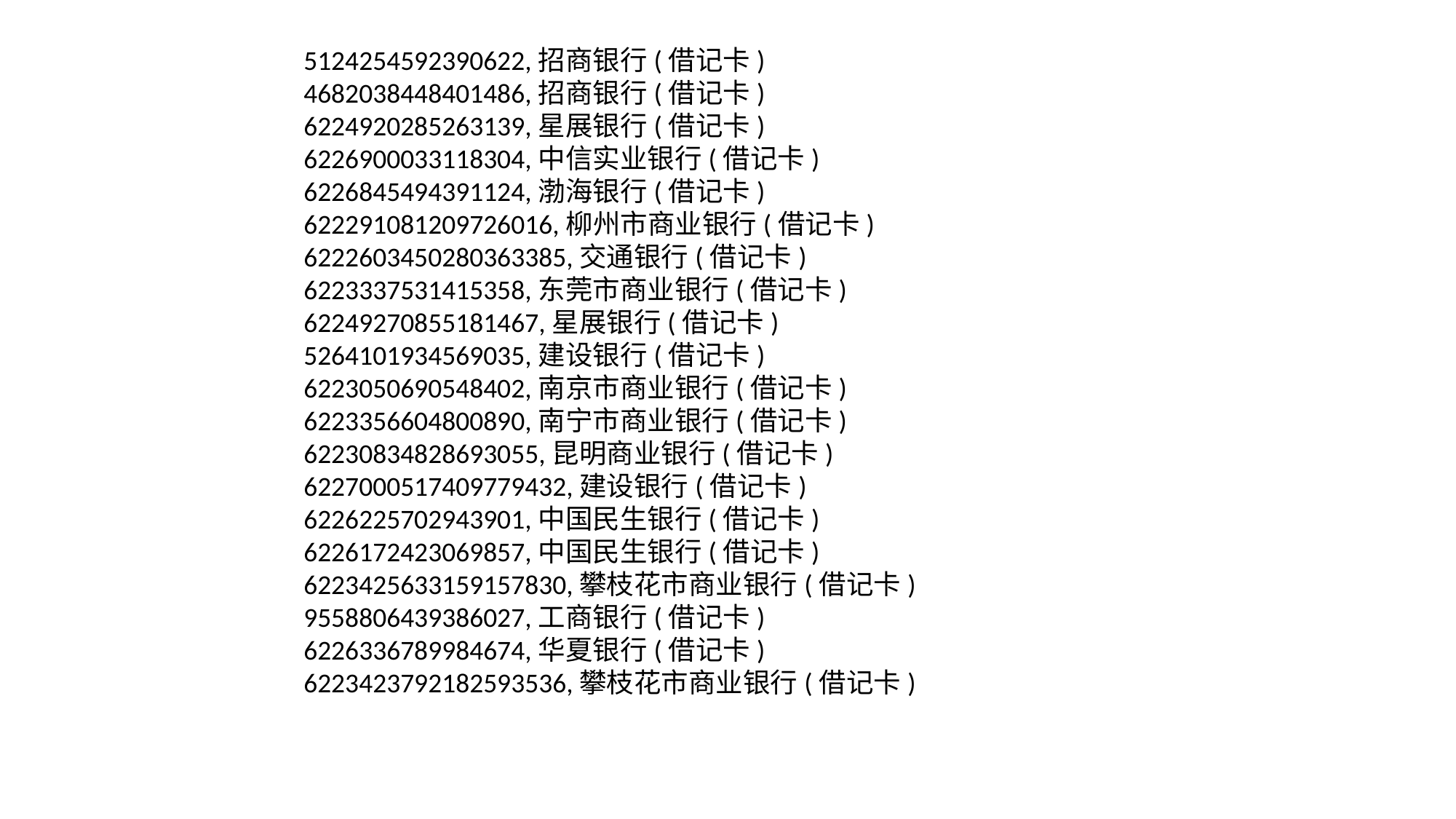

5124254592390622,招商银行(借记卡)
4682038448401486,招商银行(借记卡)
6224920285263139,星展银行(借记卡)
6226900033118304,中信实业银行(借记卡)
6226845494391124,渤海银行(借记卡)
622291081209726016,柳州市商业银行(借记卡)
6222603450280363385,交通银行(借记卡)
6223337531415358,东莞市商业银行(借记卡)
62249270855181467,星展银行(借记卡)
5264101934569035,建设银行(借记卡)
6223050690548402,南京市商业银行(借记卡)
6223356604800890,南宁市商业银行(借记卡)
62230834828693055,昆明商业银行(借记卡)
6227000517409779432,建设银行(借记卡)
6226225702943901,中国民生银行(借记卡)
6226172423069857,中国民生银行(借记卡)
6223425633159157830,攀枝花市商业银行(借记卡)
9558806439386027,工商银行(借记卡)
6226336789984674,华夏银行(借记卡)
6223423792182593536,攀枝花市商业银行(借记卡)